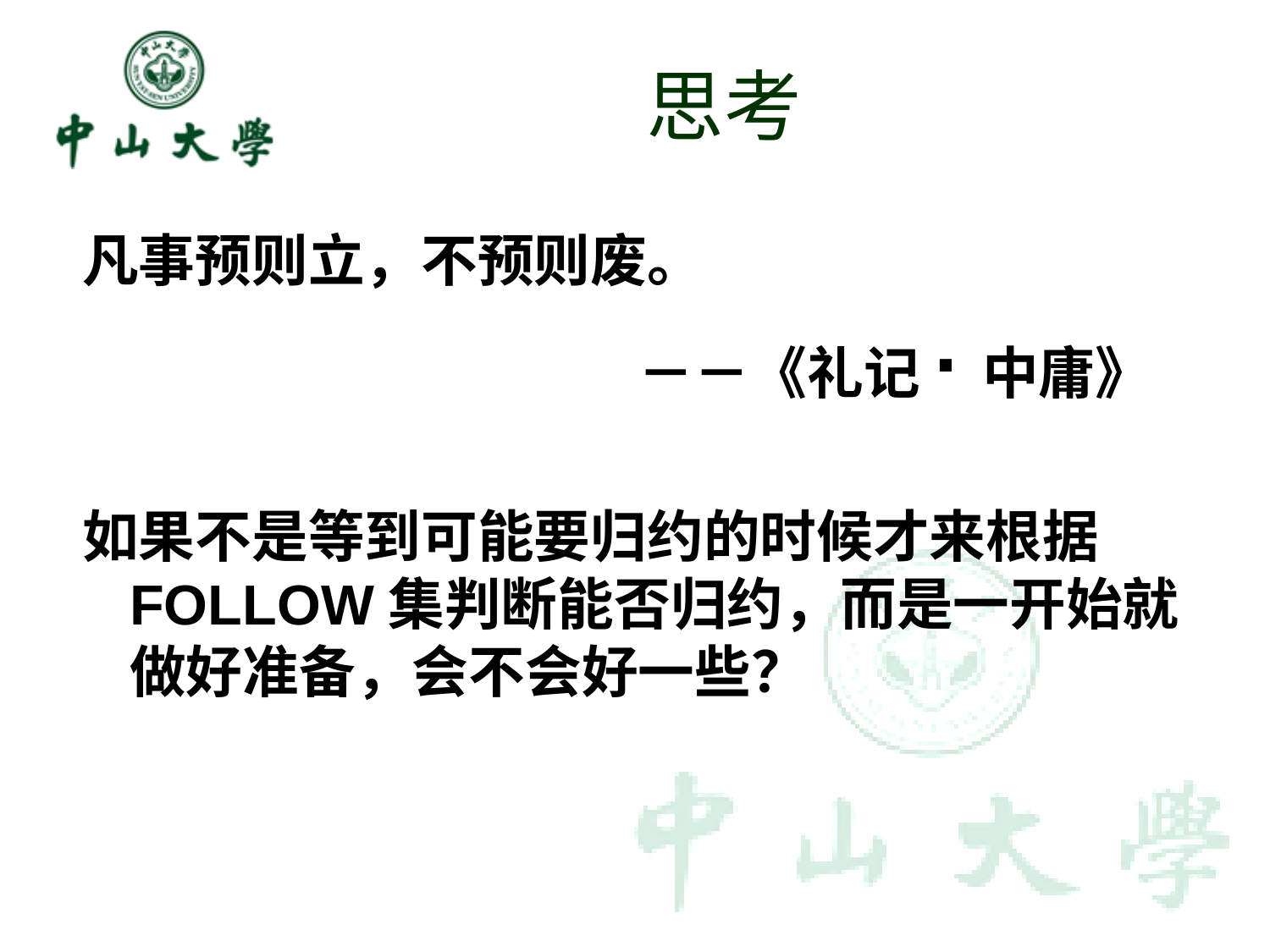

# 思考
凡事预则立，不预则废。
					－－《礼记·中庸》

如果不是等到可能要归约的时候才来根据FOLLOW集判断能否归约，而是一开始就做好准备，会不会好一些？